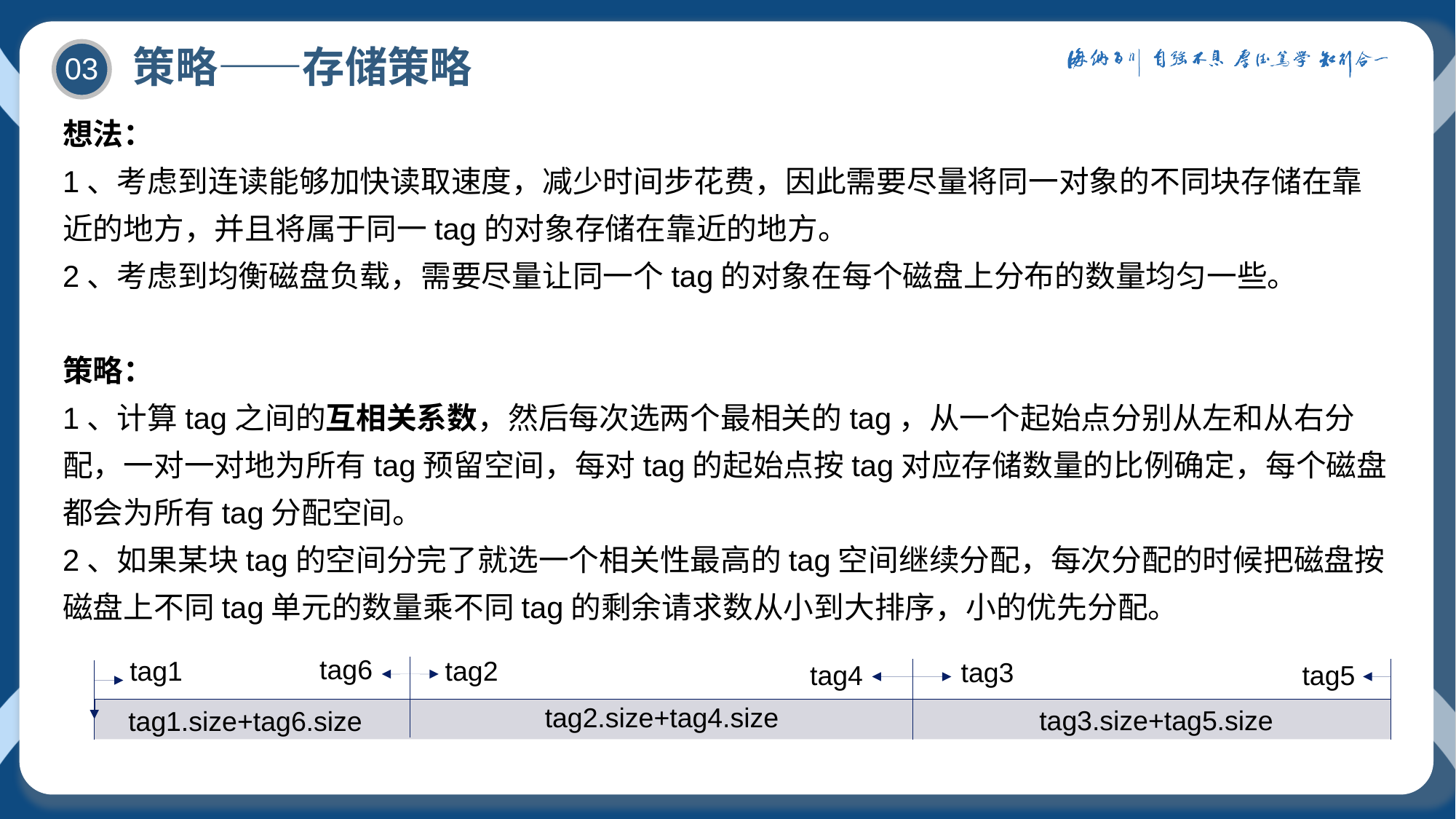

策略——存储策略

03
想法：
1、考虑到连读能够加快读取速度，减少时间步花费，因此需要尽量将同一对象的不同块存储在靠近的地方，并且将属于同一tag的对象存储在靠近的地方。
2、考虑到均衡磁盘负载，需要尽量让同一个tag的对象在每个磁盘上分布的数量均匀一些。

策略：
1、计算tag之间的互相关系数，然后每次选两个最相关的tag，从一个起始点分别从左和从右分配，一对一对地为所有tag预留空间，每对tag的起始点按tag对应存储数量的比例确定，每个磁盘都会为所有tag分配空间。
2、如果某块tag的空间分完了就选一个相关性最高的tag空间继续分配，每次分配的时候把磁盘按磁盘上不同tag单元的数量乘不同tag的剩余请求数从小到大排序，小的优先分配。
tag6
tag1
tag2
tag3
tag4
tag5
tag2.size+tag4.size
tag3.size+tag5.size
tag1.size+tag6.size